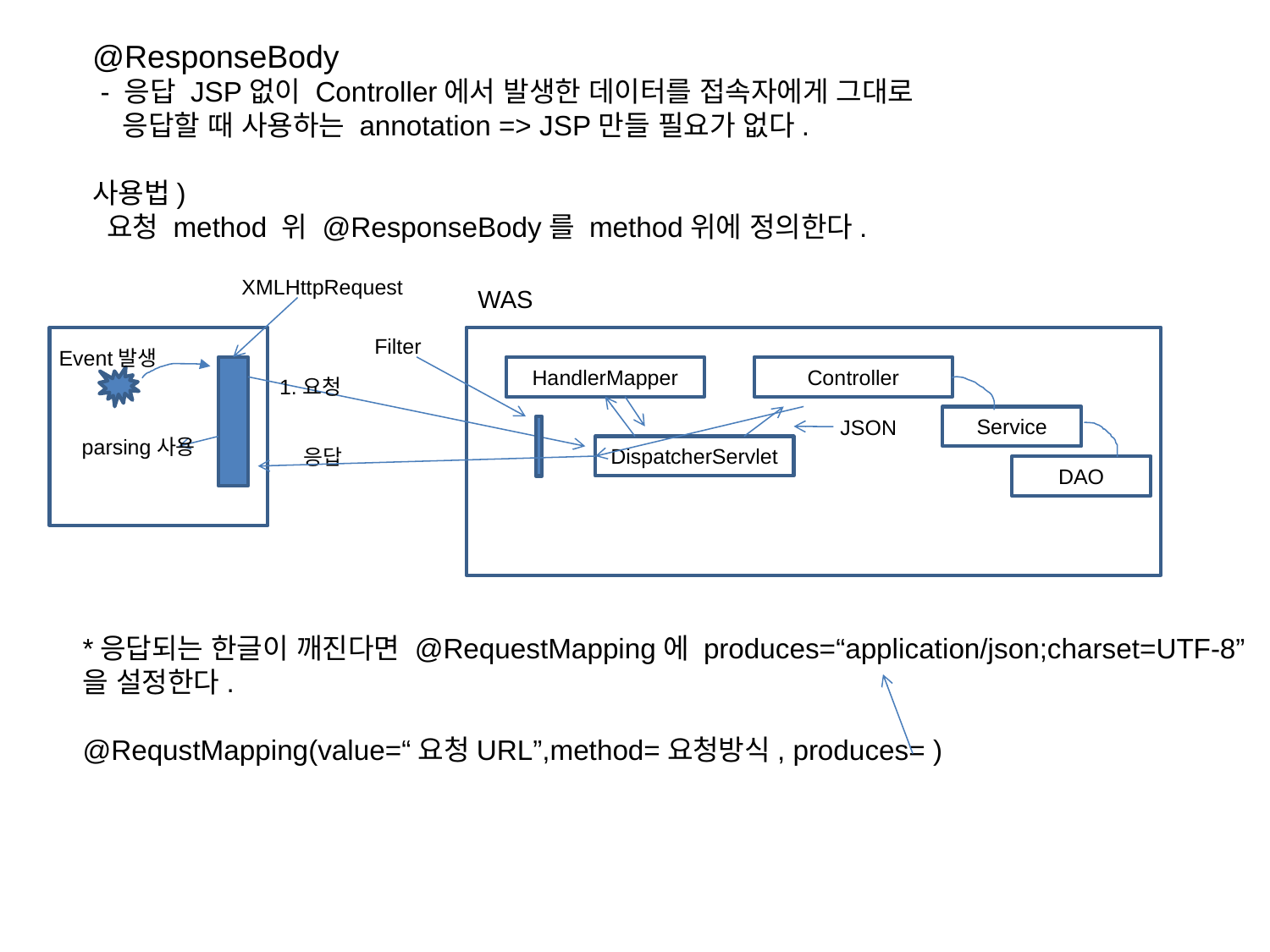

@ResponseBody
 - 응답 JSP없이 Controller에서 발생한 데이터를 접속자에게 그대로
   응답할 때 사용하는 annotation => JSP만들 필요가 없다.

사용법)
 요청 method 위 @ResponseBody를 method위에 정의한다.
XMLHttpRequest
WAS

Filter

Event발생

HandlerMapper
Controller

1.요청

Service
JSON

parsing사용
DispatcherServlet
응답
DAO
*응답되는 한글이 깨진다면 @RequestMapping에 produces=“application/json;charset=UTF-8”
을 설정한다.

@RequstMapping(value=“요청URL”,method=요청방식, produces= )